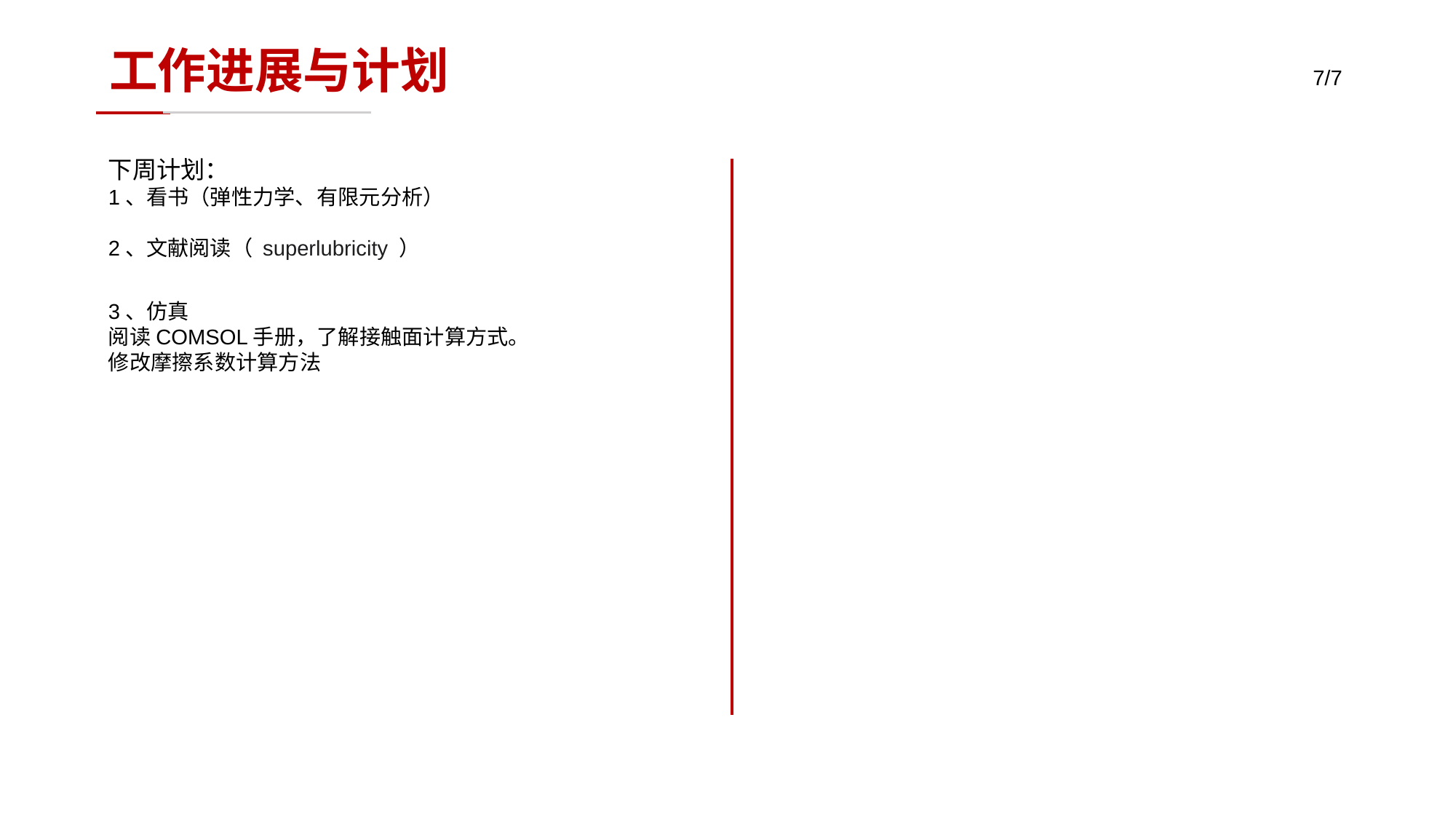

工作进展与计划
7/7
下周计划：
1、看书（弹性力学、有限元分析）

2、文献阅读（ superlubricity ）

3、仿真
阅读COMSOL手册，了解接触面计算方式。
修改摩擦系数计算方法